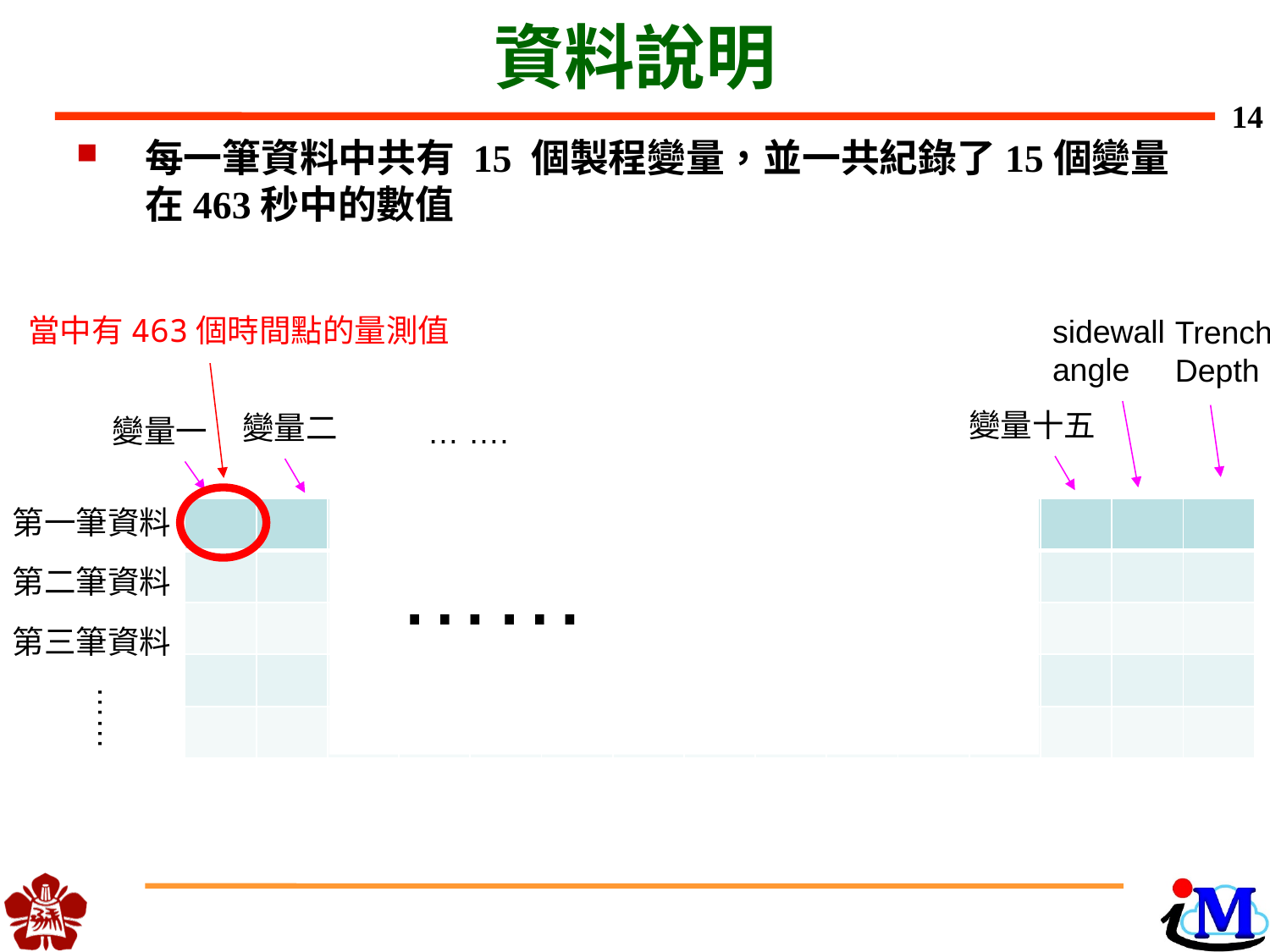

# 資料說明
14
每一筆資料中共有 15 個製程變量，並一共紀錄了15個變量在463秒中的數值
當中有463個時間點的量測值
sidewall angle
Trench Depth
變量十五
變量二
變量一
… ….

第一筆資料
|  |  |  |  |  |  |  |  |  |  |  |  |  |  |  |
| --- | --- | --- | --- | --- | --- | --- | --- | --- | --- | --- | --- | --- | --- | --- |
|  |  |  |  |  |  |  |  |  |  |  |  |  |  |  |
|  |  |  |  |  |  |  |  |  |  |  |  |  |  |  |
|  |  |  |  |  |  |  |  |  |  |  |  |  |  |  |
|  |  |  |  |  |  |  |  |  |  |  |  |  |  |  |

……
第二筆資料
第三筆資料
……